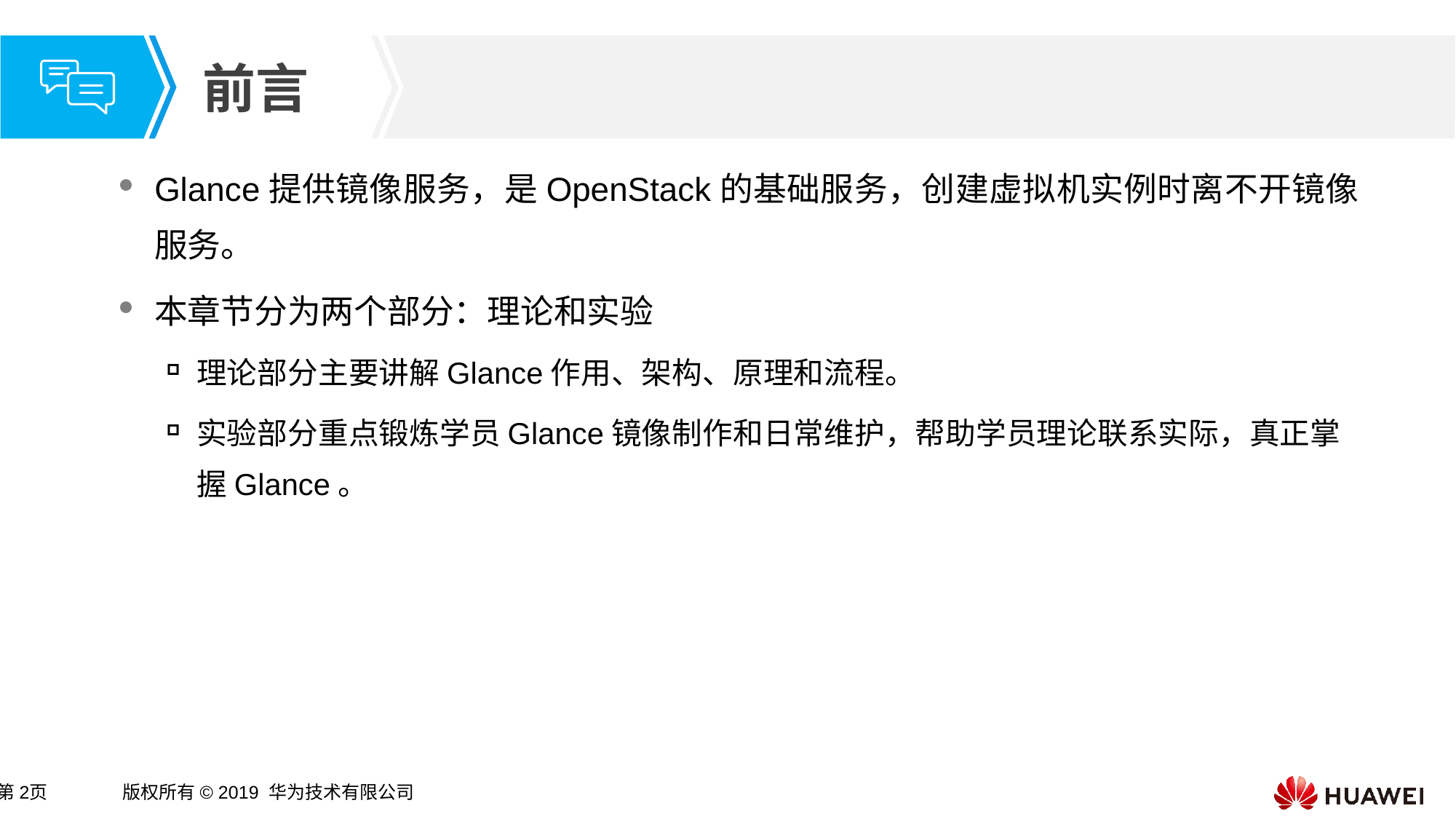

Glance提供镜像服务，是OpenStack的基础服务，创建虚拟机实例时离不开镜像服务。
本章节分为两个部分：理论和实验
理论部分主要讲解Glance作用、架构、原理和流程。
实验部分重点锻炼学员Glance镜像制作和日常维护，帮助学员理论联系实际，真正掌握Glance。